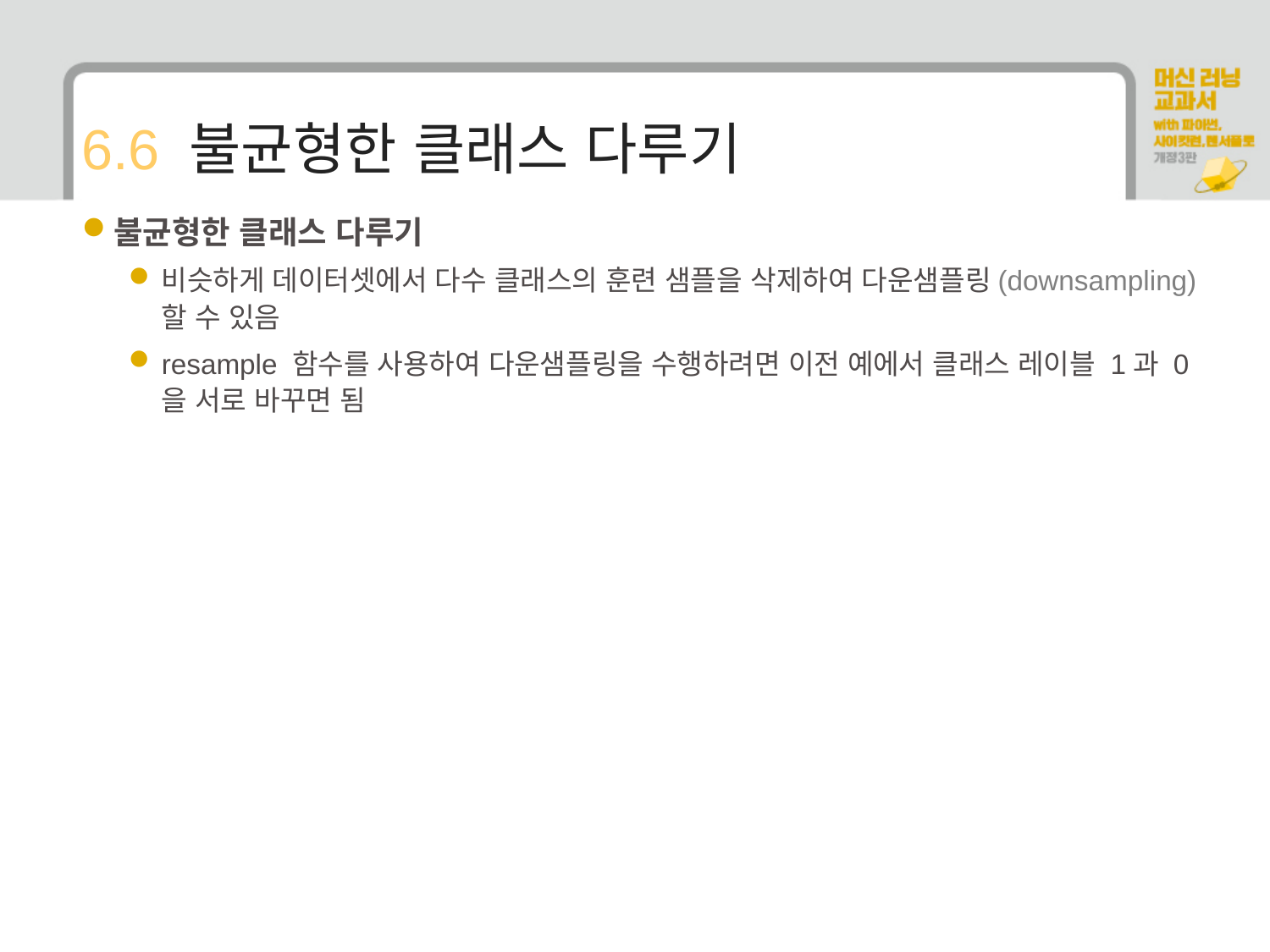

# 6.6 불균형한 클래스 다루기
불균형한 클래스 다루기
비슷하게 데이터셋에서 다수 클래스의 훈련 샘플을 삭제하여 다운샘플링(downsampling)할 수 있음
resample 함수를 사용하여 다운샘플링을 수행하려면 이전 예에서 클래스 레이블 1과 0을 서로 바꾸면 됨